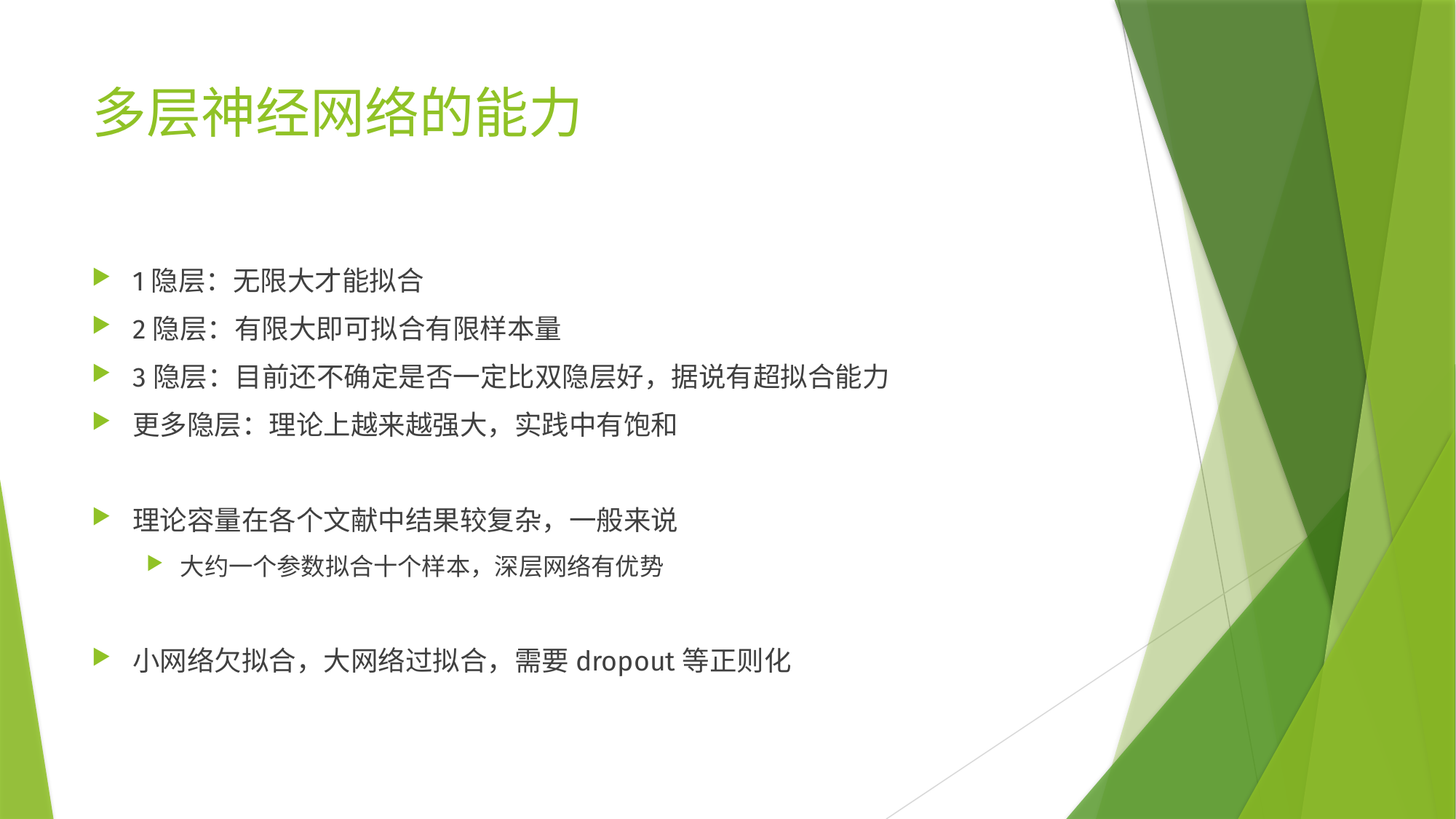

# 多层神经网络的能力
1隐层：无限大才能拟合
2隐层：有限大即可拟合有限样本量
3隐层：目前还不确定是否一定比双隐层好，据说有超拟合能力
更多隐层：理论上越来越强大，实践中有饱和

理论容量在各个文献中结果较复杂，一般来说
大约一个参数拟合十个样本，深层网络有优势

小网络欠拟合，大网络过拟合，需要dropout等正则化